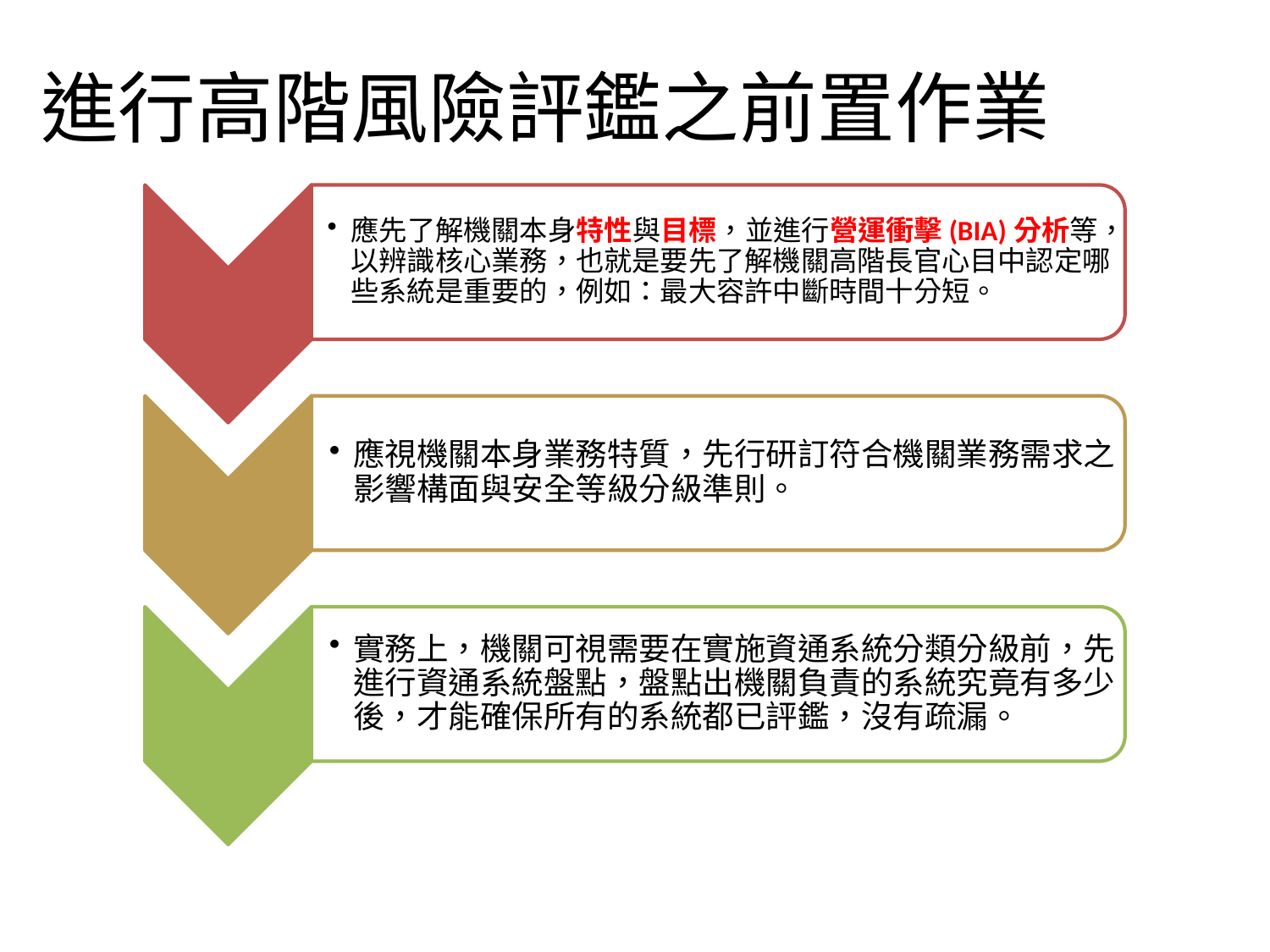

# 進行高階風險評鑑之前置作業

應先了解機關本身特性與目標，並進行營運衝擊(BIA)分析等，以辨識核心業務，也就是要先了解機關高階長官心目中認定哪些系統是重要的，例如：最大容許中斷時間十分短。

應視機關本身業務特質，先行研訂符合機關業務需求之影響構面與安全等級分級準則。

實務上，機關可視需要在實施資通系統分類分級前，先進行資通系統盤點，盤點出機關負責的系統究竟有多少後，才能確保所有的系統都已評鑑，沒有疏漏。